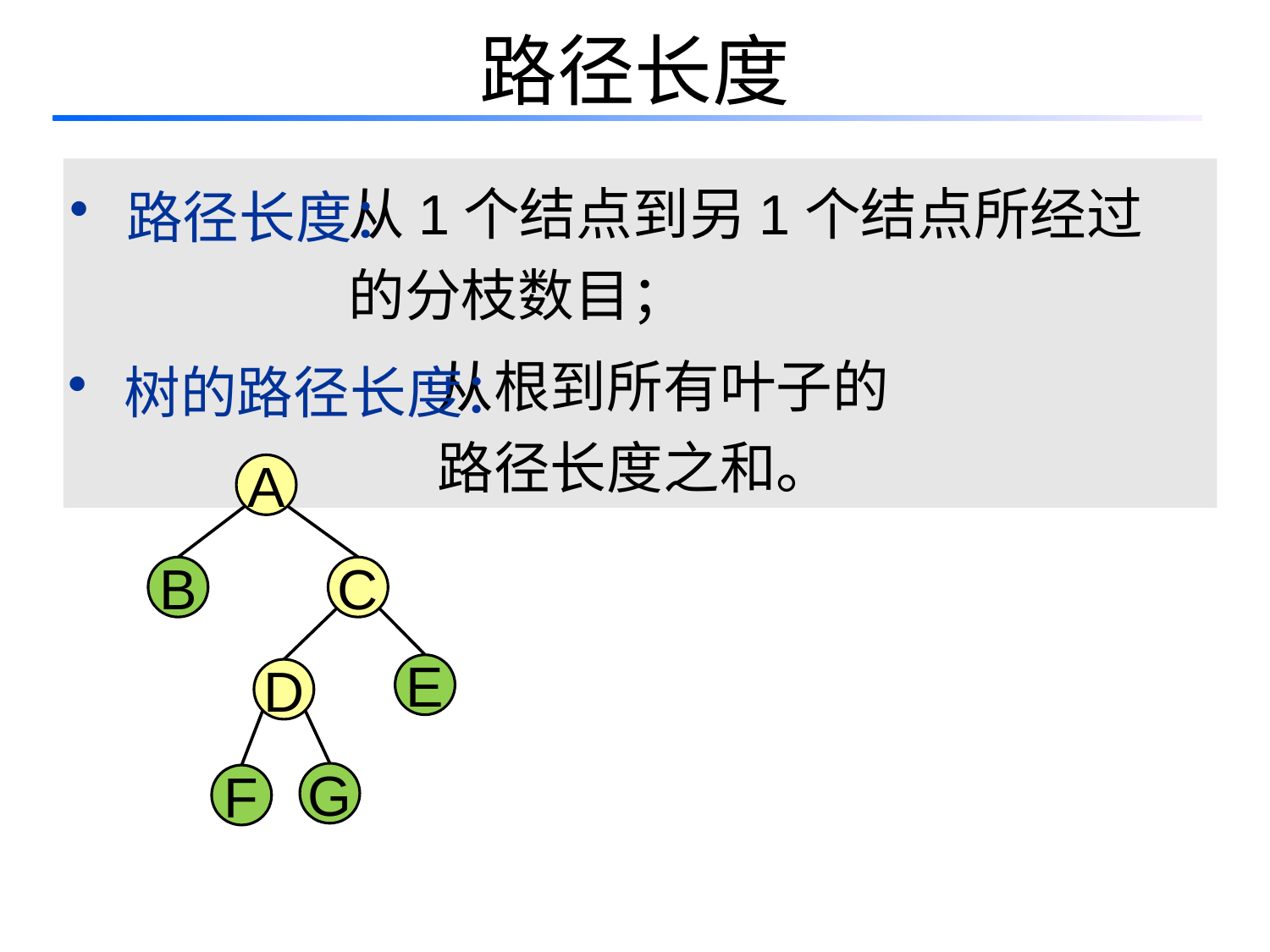

# 路径长度

                    从1个结点到另1个结点所经过
                    的分枝数目；
                           从根到所有叶子的
                           路径长度之和。
 路径长度：
 树的路径长度：
A
B
C
E
D
G
F